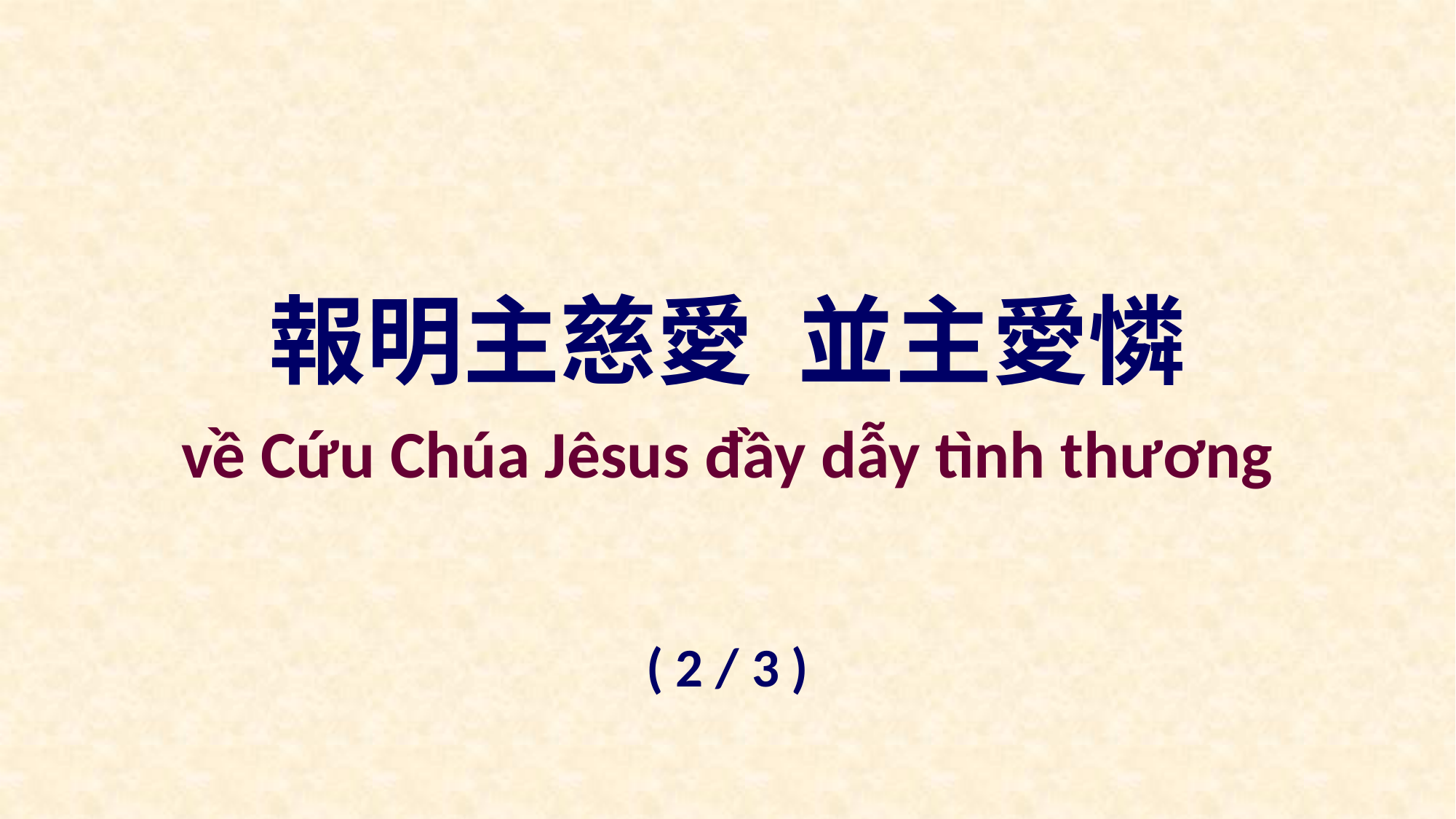

報明主慈愛  並主愛憐
về Cứu Chúa Jêsus đầy dẫy tình thương
( 2 / 3 )